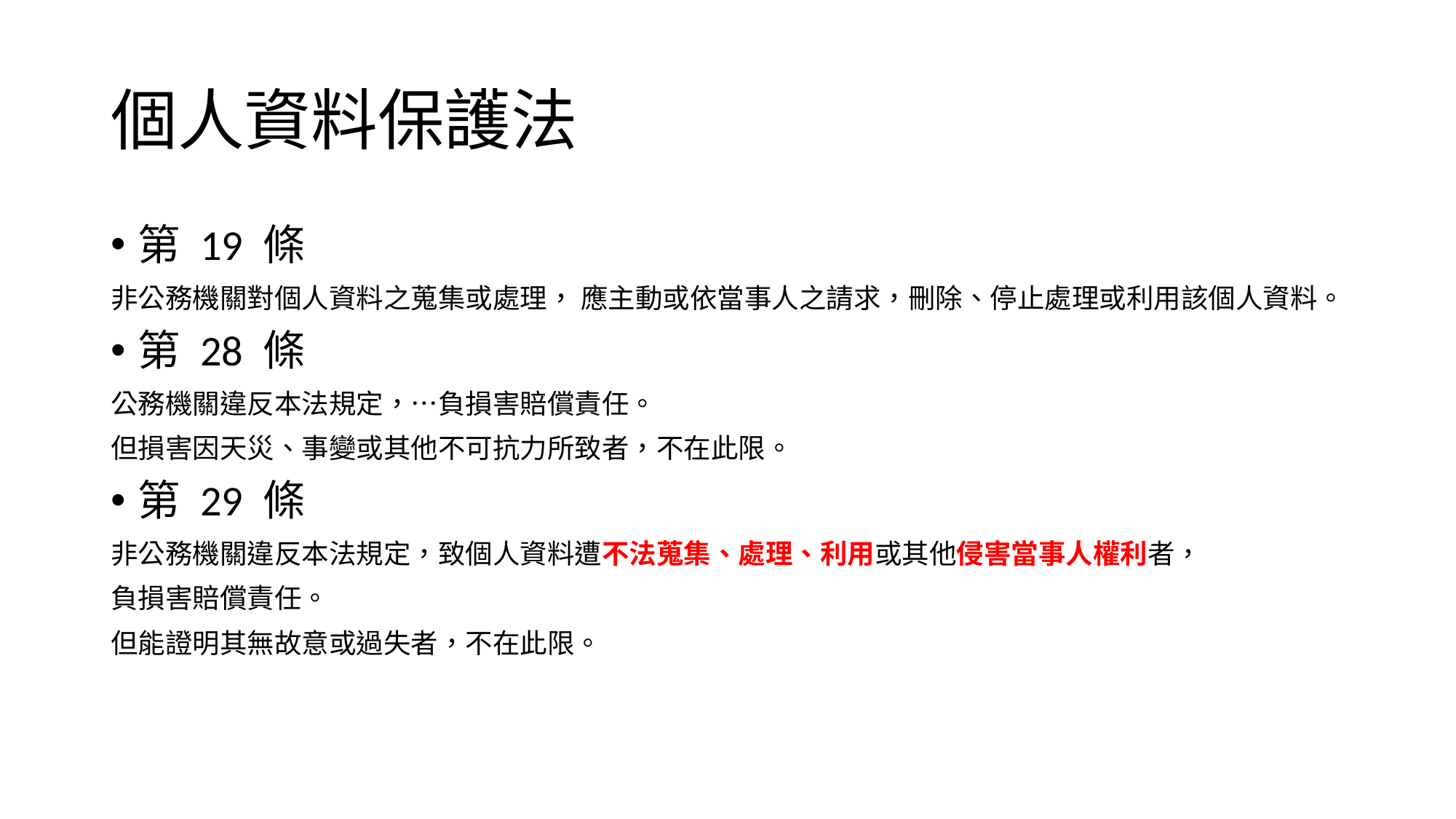

# 個人資料保護法
第 19 條
非公務機關對個人資料之蒐集或處理， 應主動或依當事人之請求，刪除、停止處理或利用該個人資料。
第 28 條
公務機關違反本法規定，…負損害賠償責任。
但損害因天災、事變或其他不可抗力所致者，不在此限。
第 29 條
非公務機關違反本法規定，致個人資料遭不法蒐集、處理、利用或其他侵害當事人權利者，
負損害賠償責任。
但能證明其無故意或過失者，不在此限。